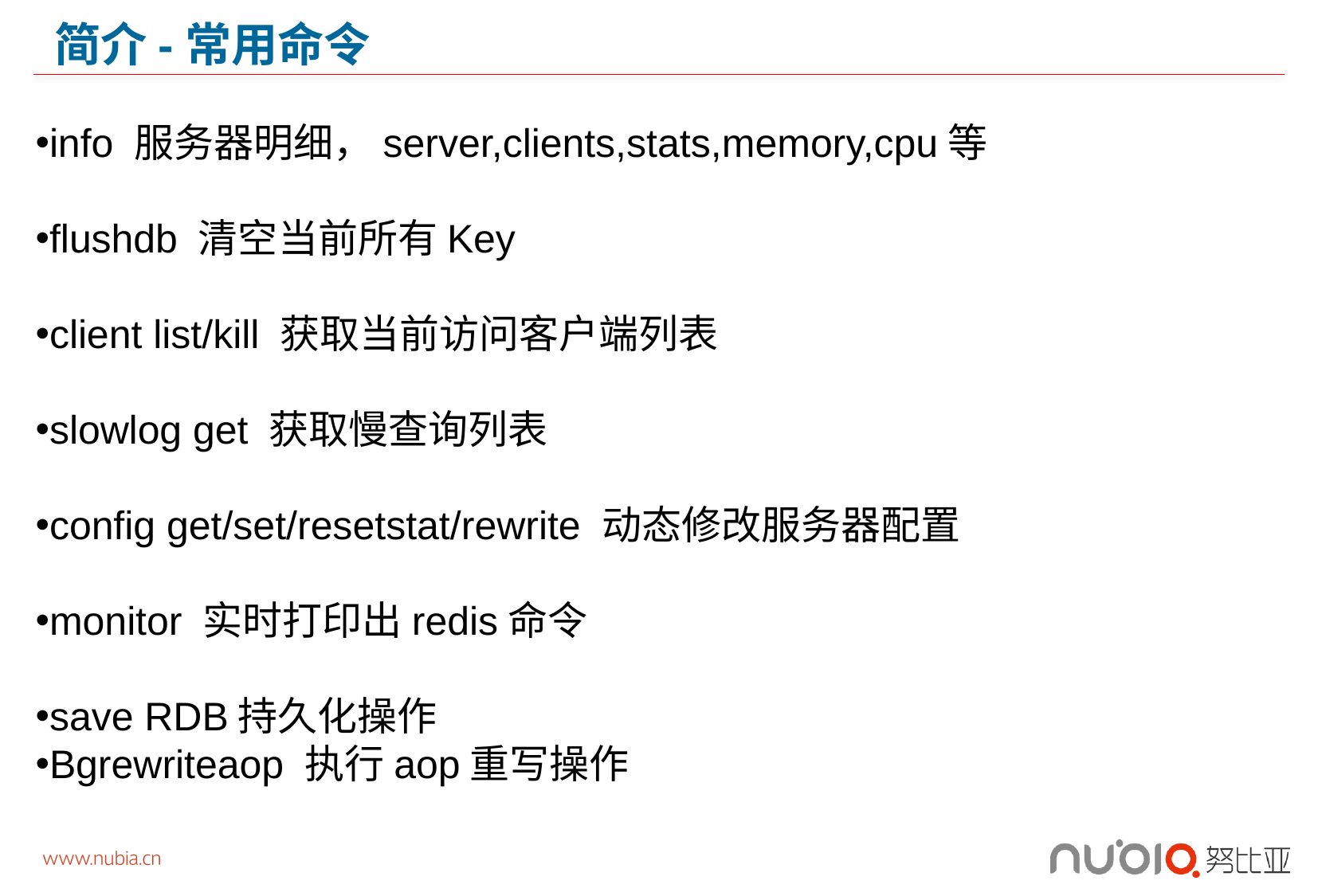

# 简介-常用命令
info 服务器明细，server,clients,stats,memory,cpu等

flushdb 清空当前所有Key

client list/kill 获取当前访问客户端列表

slowlog get 获取慢查询列表

config get/set/resetstat/rewrite 动态修改服务器配置

monitor 实时打印出redis命令

save RDB持久化操作
Bgrewriteaop 执行aop重写操作